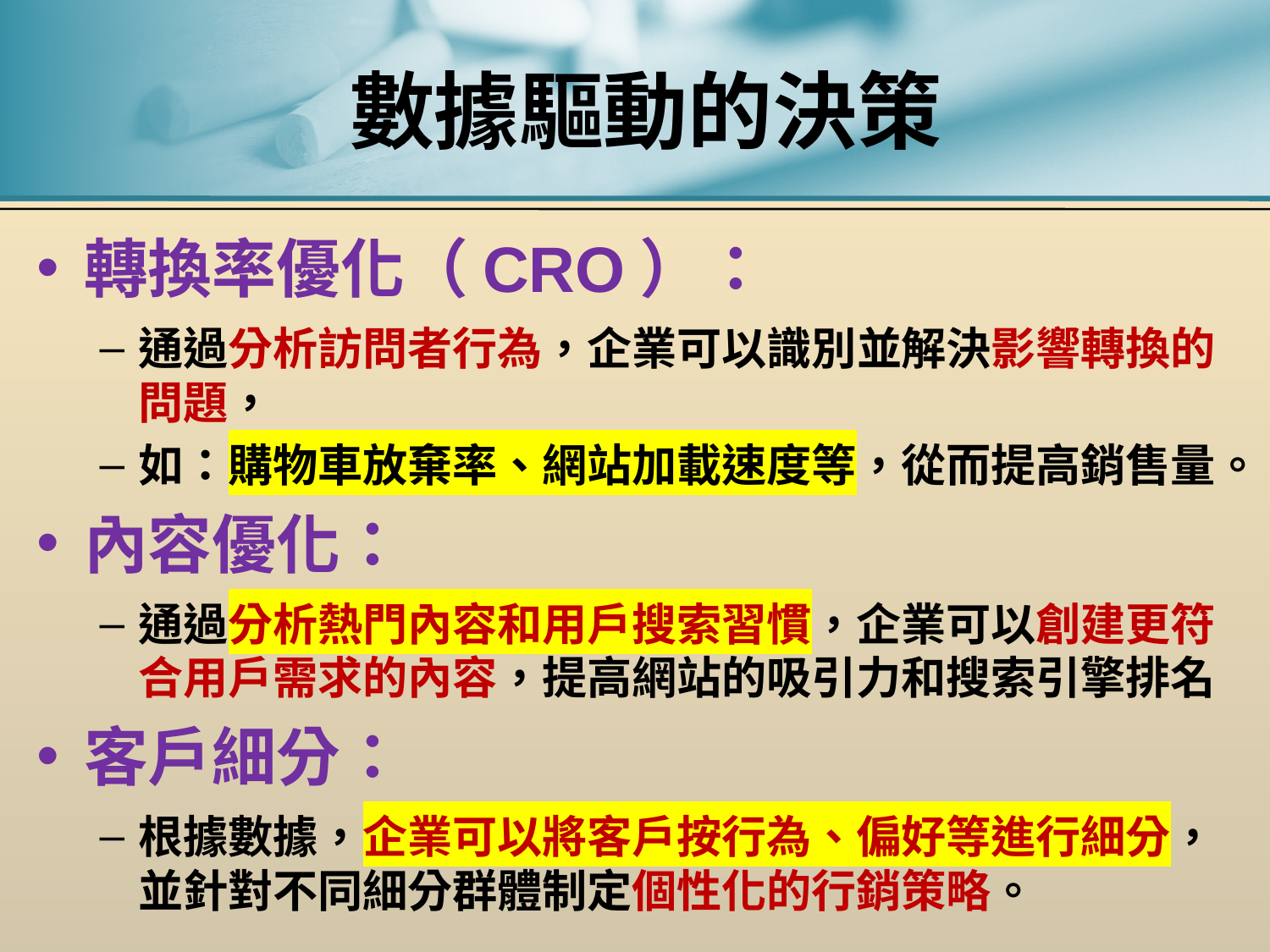

# 數據驅動的決策
轉換率優化（CRO）：
通過分析訪問者行為，企業可以識別並解決影響轉換的問題，
如：購物車放棄率、網站加載速度等，從而提高銷售量。
內容優化：
通過分析熱門內容和用戶搜索習慣，企業可以創建更符合用戶需求的內容，提高網站的吸引力和搜索引擎排名
客戶細分：
根據數據，企業可以將客戶按行為、偏好等進行細分，並針對不同細分群體制定個性化的行銷策略。